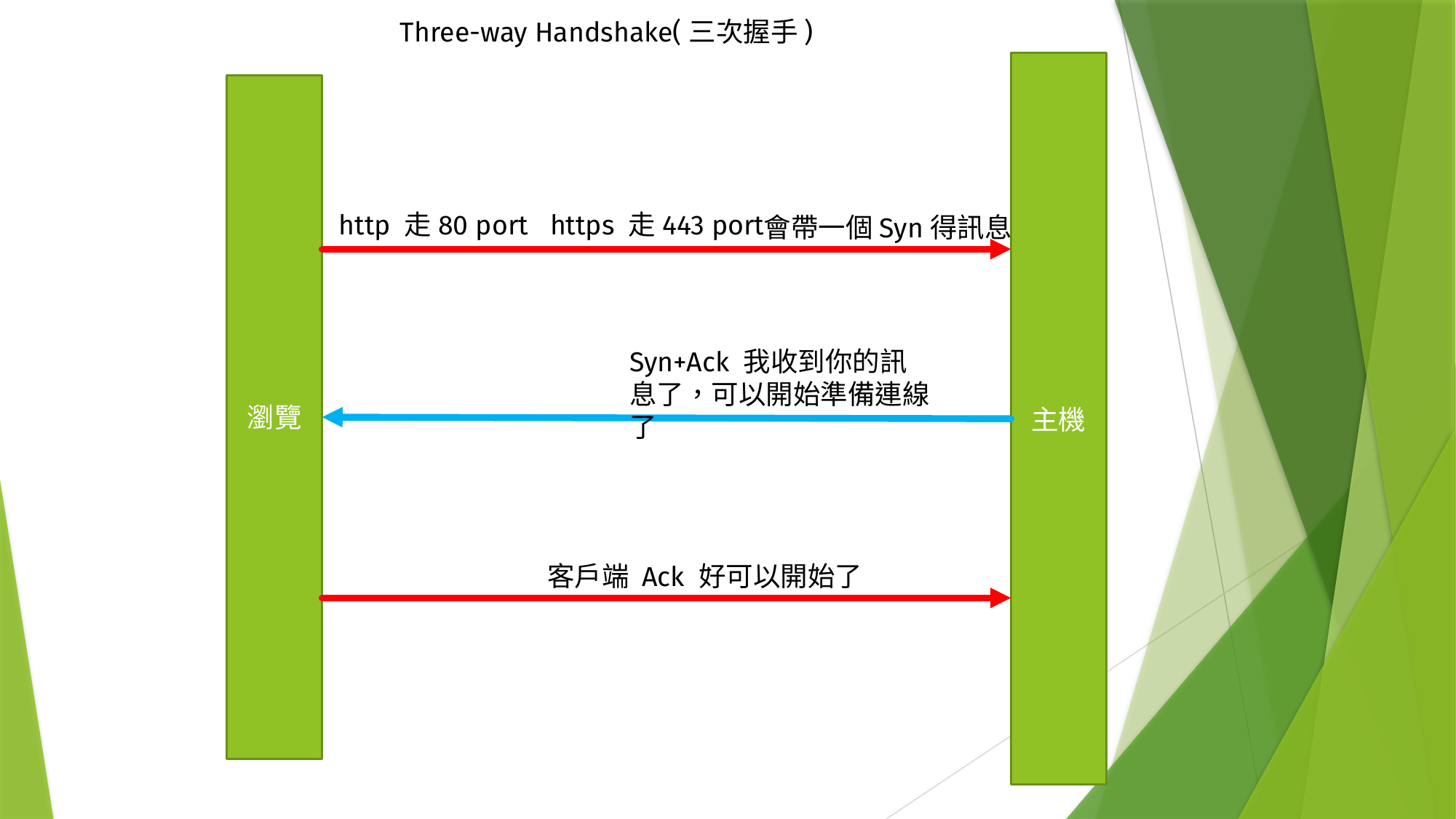

Three-way Handshake(三次握手)
主機
瀏覽
http 走80 port   https 走443 port
會帶一個Syn得訊息
Syn+Ack 我收到你的訊息了，可以開始準備連線了
客戶端 Ack 好可以開始了